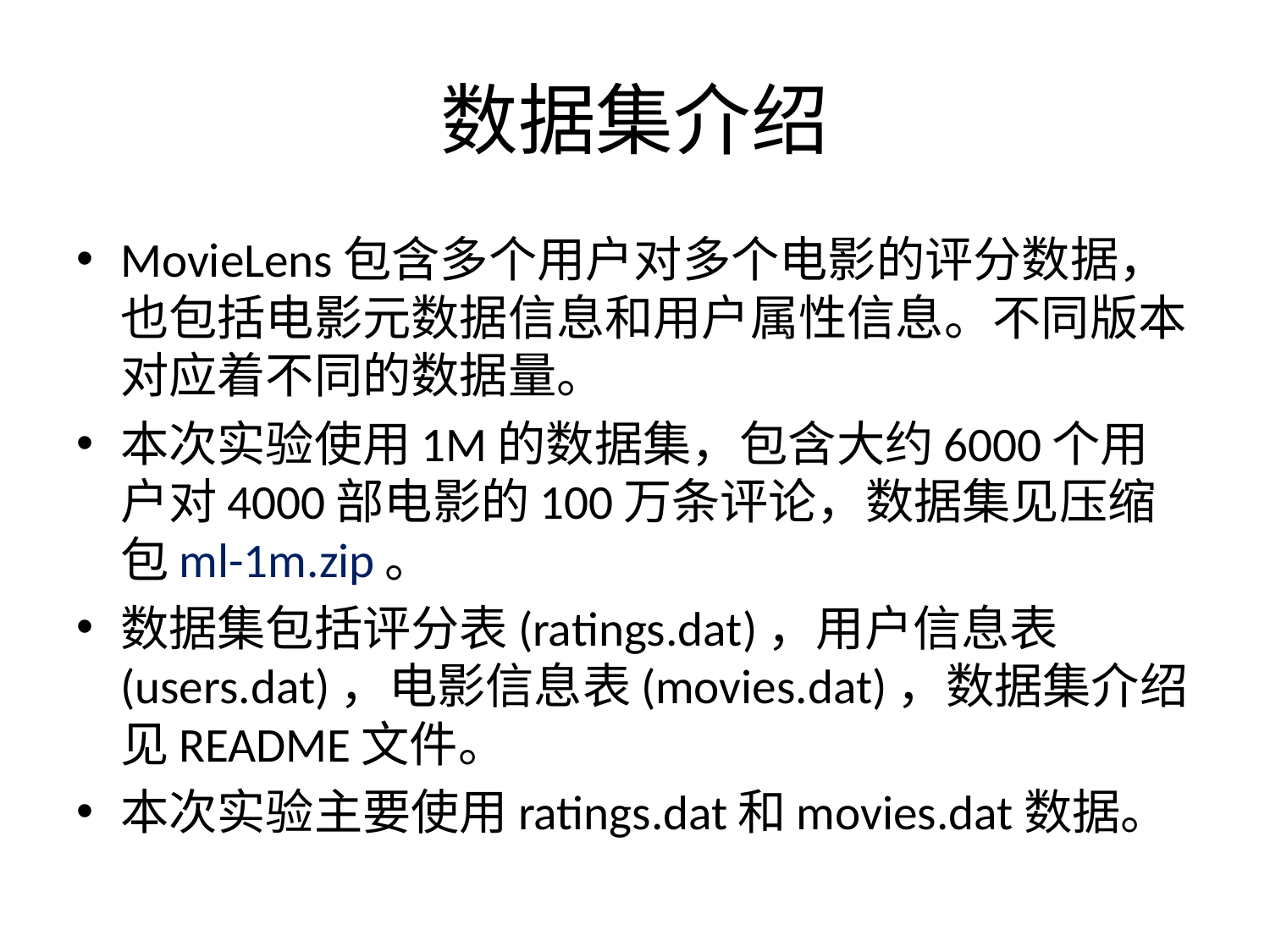

# 数据集介绍
MovieLens包含多个用户对多个电影的评分数据，也包括电影元数据信息和用户属性信息。不同版本对应着不同的数据量。
本次实验使用1M的数据集，包含大约6000个用户对4000部电影的100万条评论，数据集见压缩包ml-1m.zip。
数据集包括评分表(ratings.dat)，用户信息表(users.dat)，电影信息表(movies.dat)，数据集介绍见README文件。
本次实验主要使用ratings.dat和movies.dat数据。